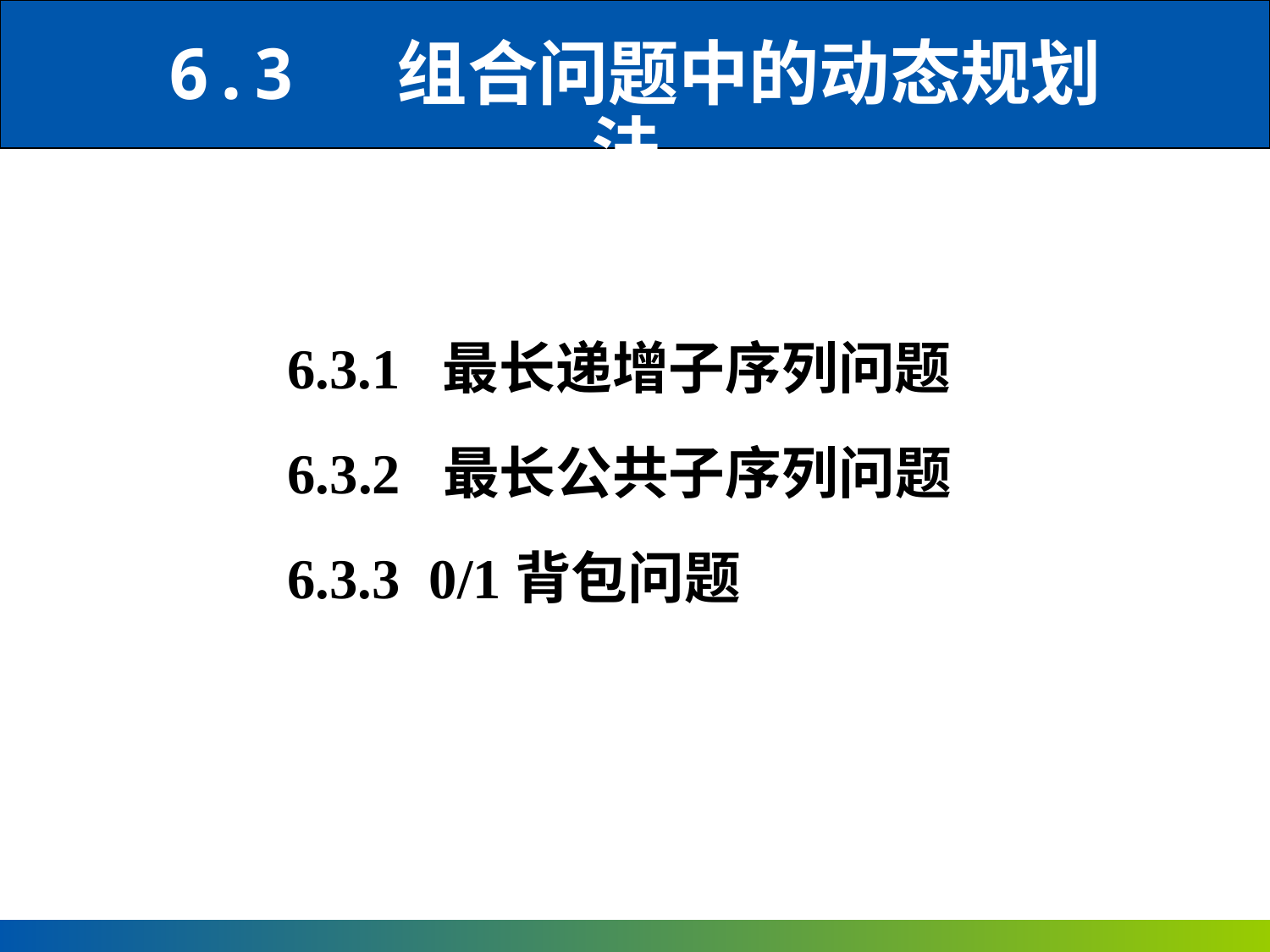

6.3  组合问题中的动态规划法
6.3.1  最长递增子序列问题
6.3.2  最长公共子序列问题
6.3.3  0/1背包问题